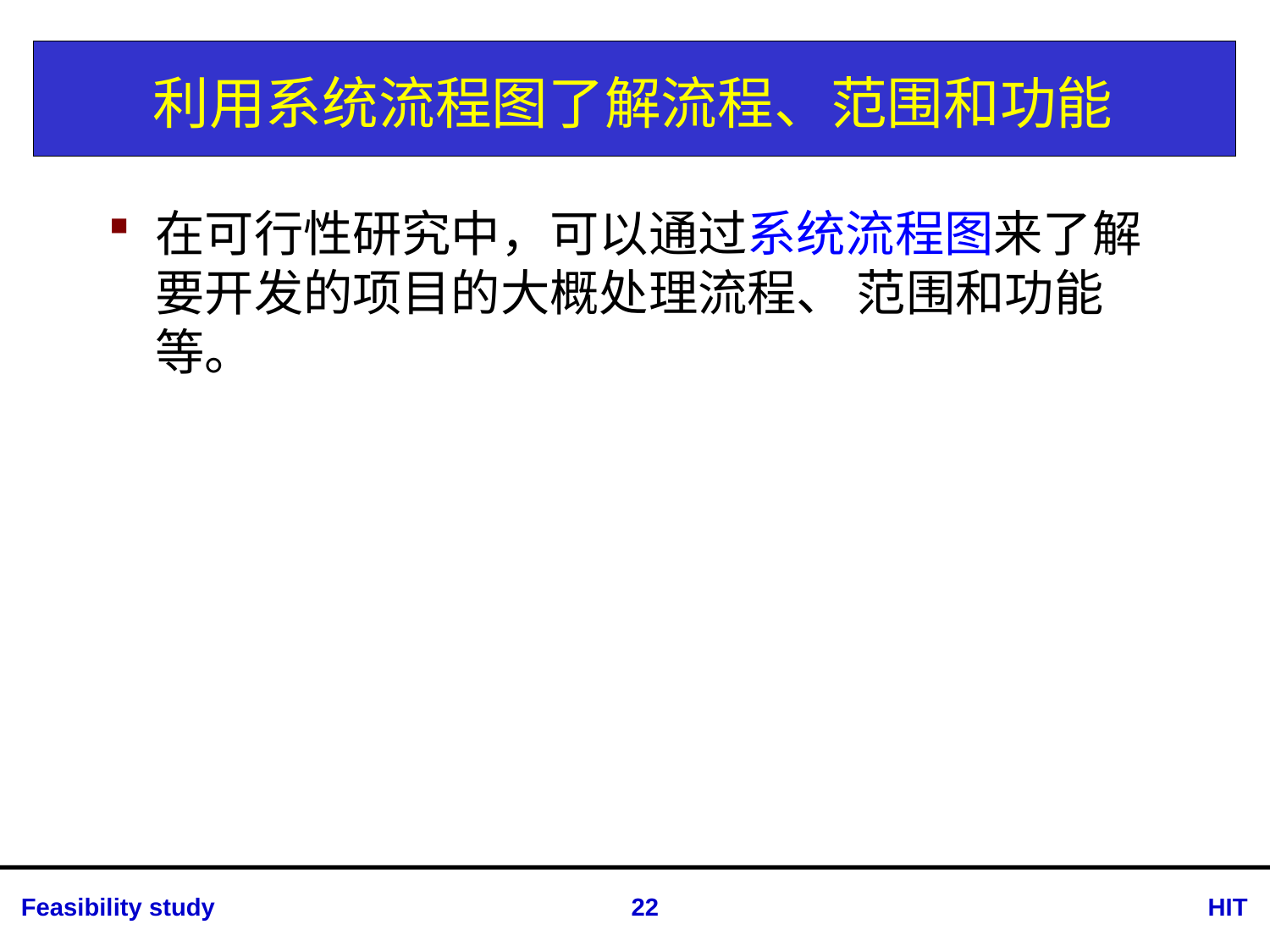

# 利用系统流程图了解流程、范围和功能
在可行性研究中，可以通过系统流程图来了解要开发的项目的大概处理流程、 范围和功能等。